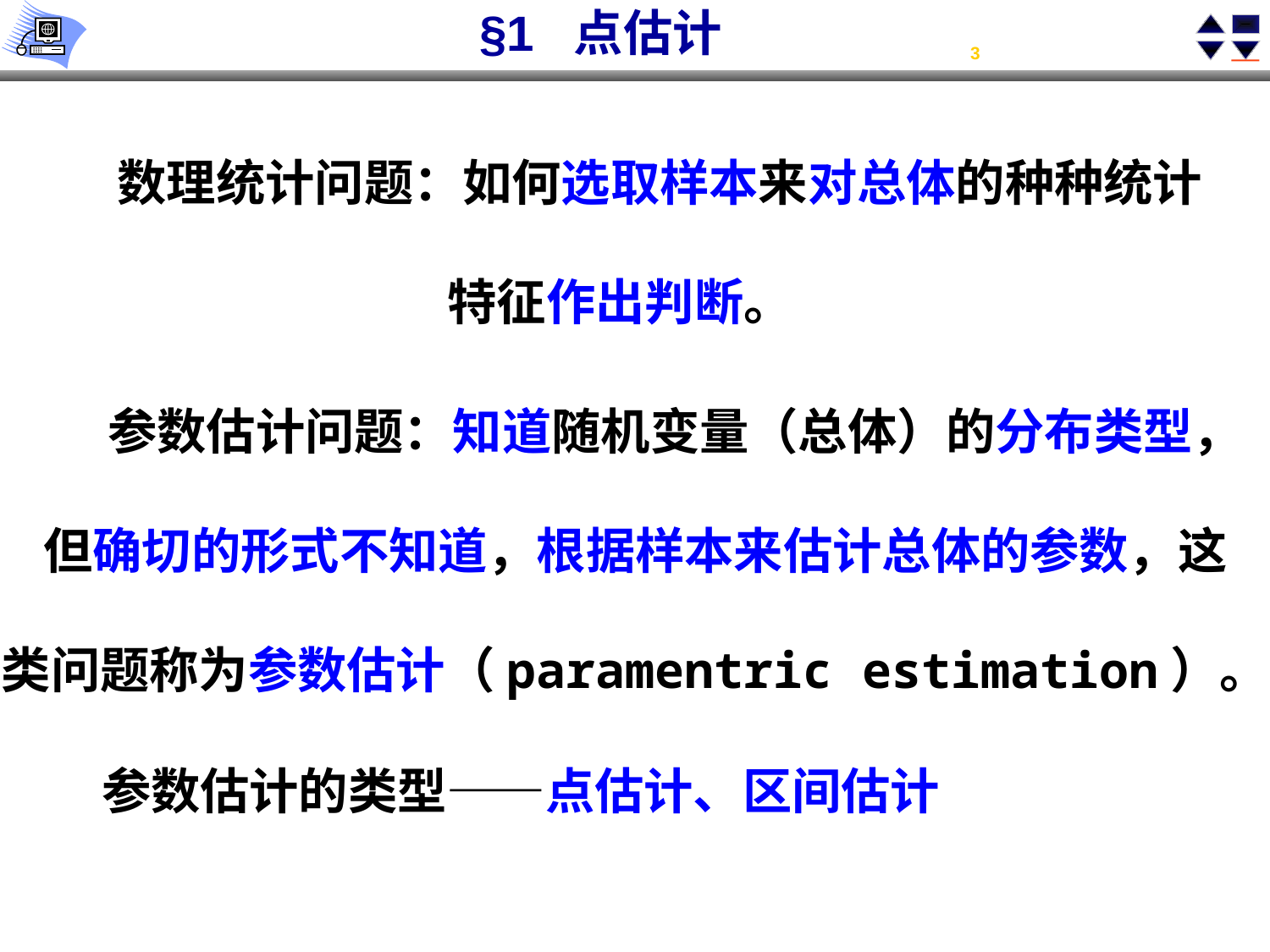

数理统计问题：如何选取样本来对总体的种种统计
特征作出判断。
      参数估计问题：知道随机变量（总体）的分布类型，
但确切的形式不知道，根据样本来估计总体的参数，这
类问题称为参数估计（paramentric estimation）。
参数估计的类型——点估计、区间估计